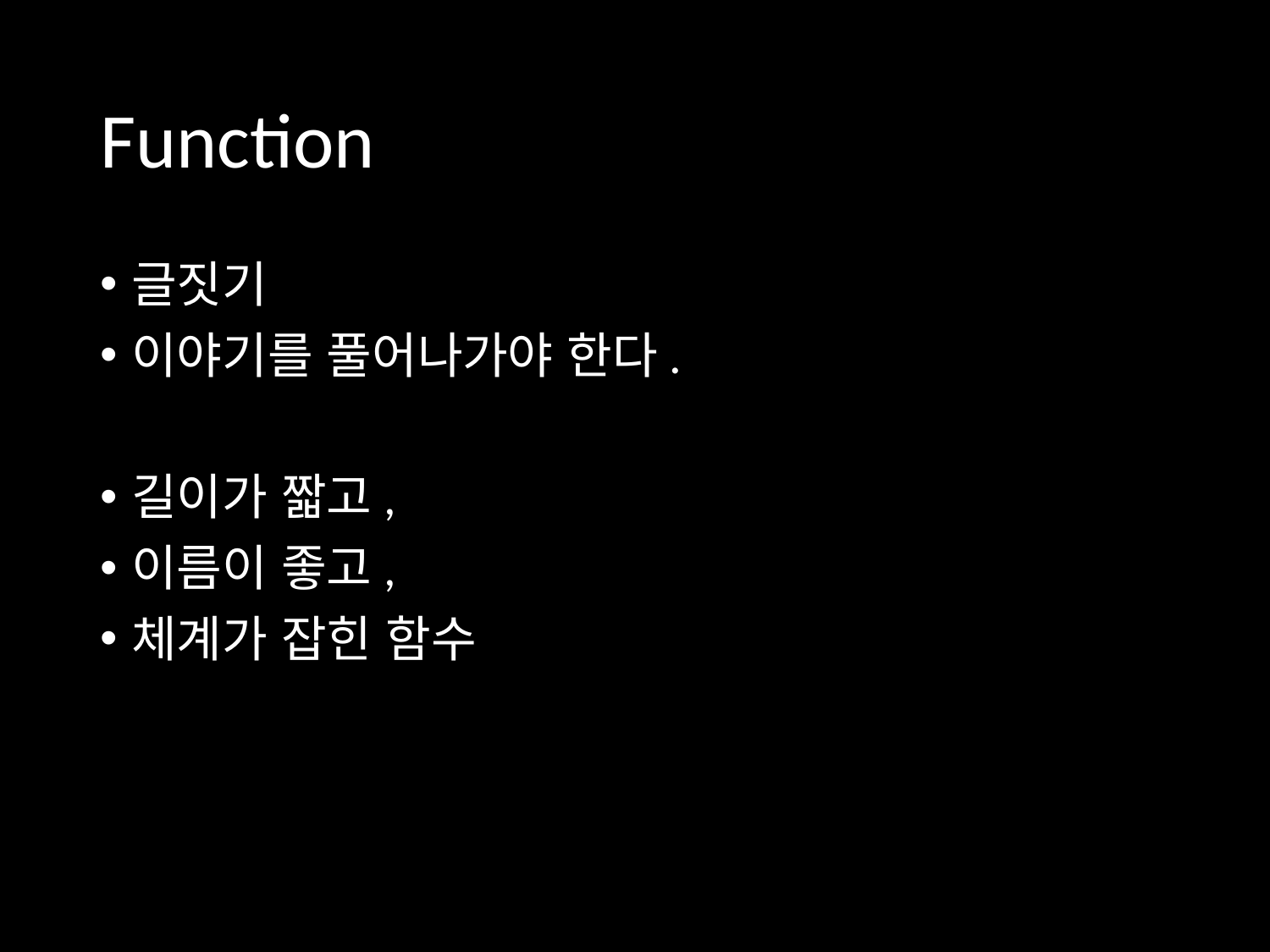

# Function
글짓기
이야기를 풀어나가야 한다.

길이가 짧고,
이름이 좋고,
체계가 잡힌 함수